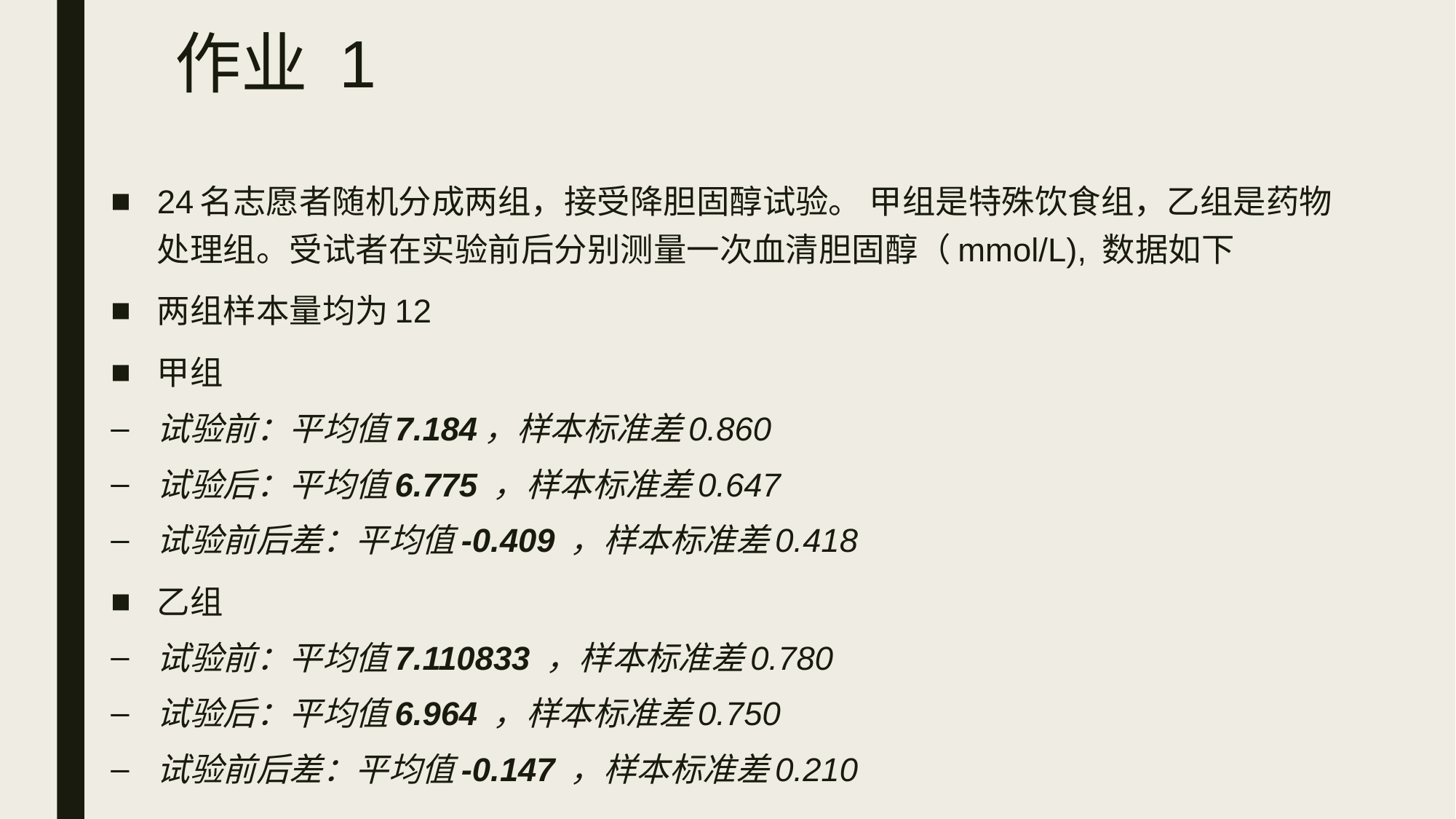

# 作业 1
24名志愿者随机分成两组，接受降胆固醇试验。 甲组是特殊饮食组，乙组是药物处理组。受试者在实验前后分别测量一次血清胆固醇（mmol/L), 数据如下
两组样本量均为12
甲组
试验前：平均值7.184，样本标准差0.860
试验后：平均值6.775 ，样本标准差0.647
试验前后差：平均值-0.409 ，样本标准差0.418
乙组
试验前：平均值7.110833 ，样本标准差0.780
试验后：平均值6.964 ，样本标准差0.750
试验前后差：平均值-0.147 ，样本标准差0.210